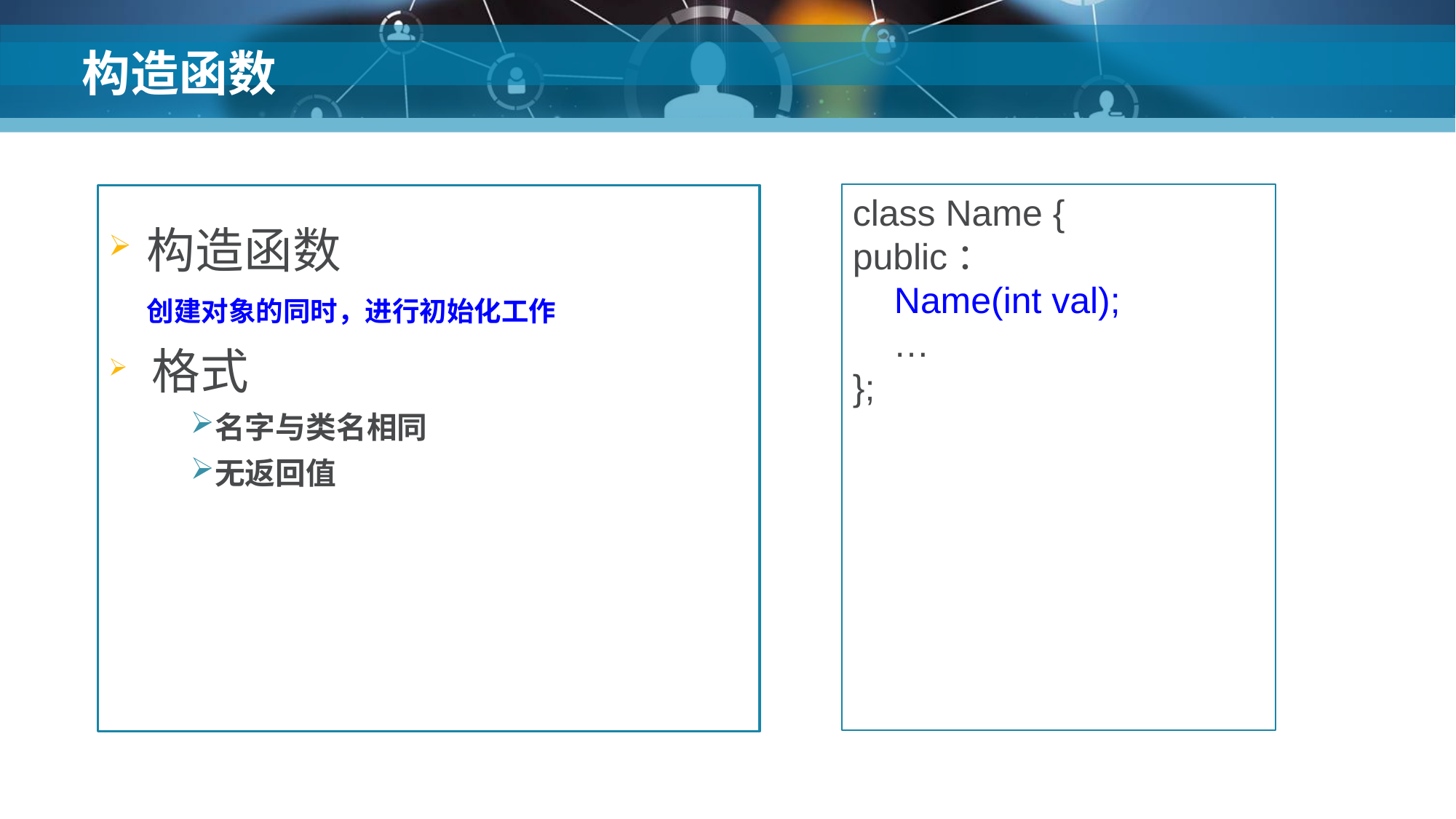

# 构造函数
class Name {
public：
    Name(int val);
    …
};
构造函数
创建对象的同时，进行初始化工作
格式
名字与类名相同
无返回值